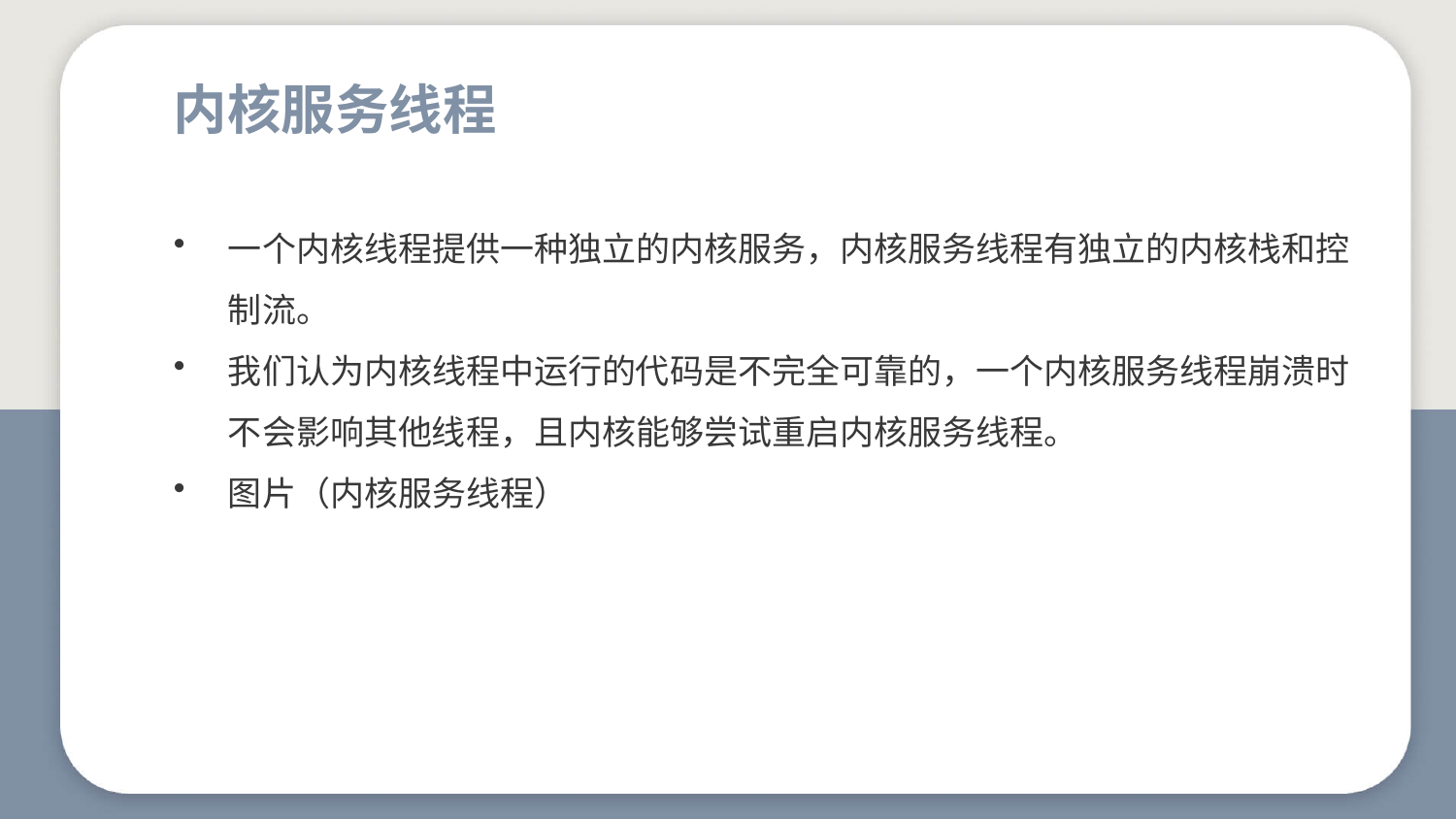

内核服务线程
一个内核线程提供一种独立的内核服务，内核服务线程有独立的内核栈和控制流。
我们认为内核线程中运行的代码是不完全可靠的，一个内核服务线程崩溃时不会影响其他线程，且内核能够尝试重启内核服务线程。
图片（内核服务线程）